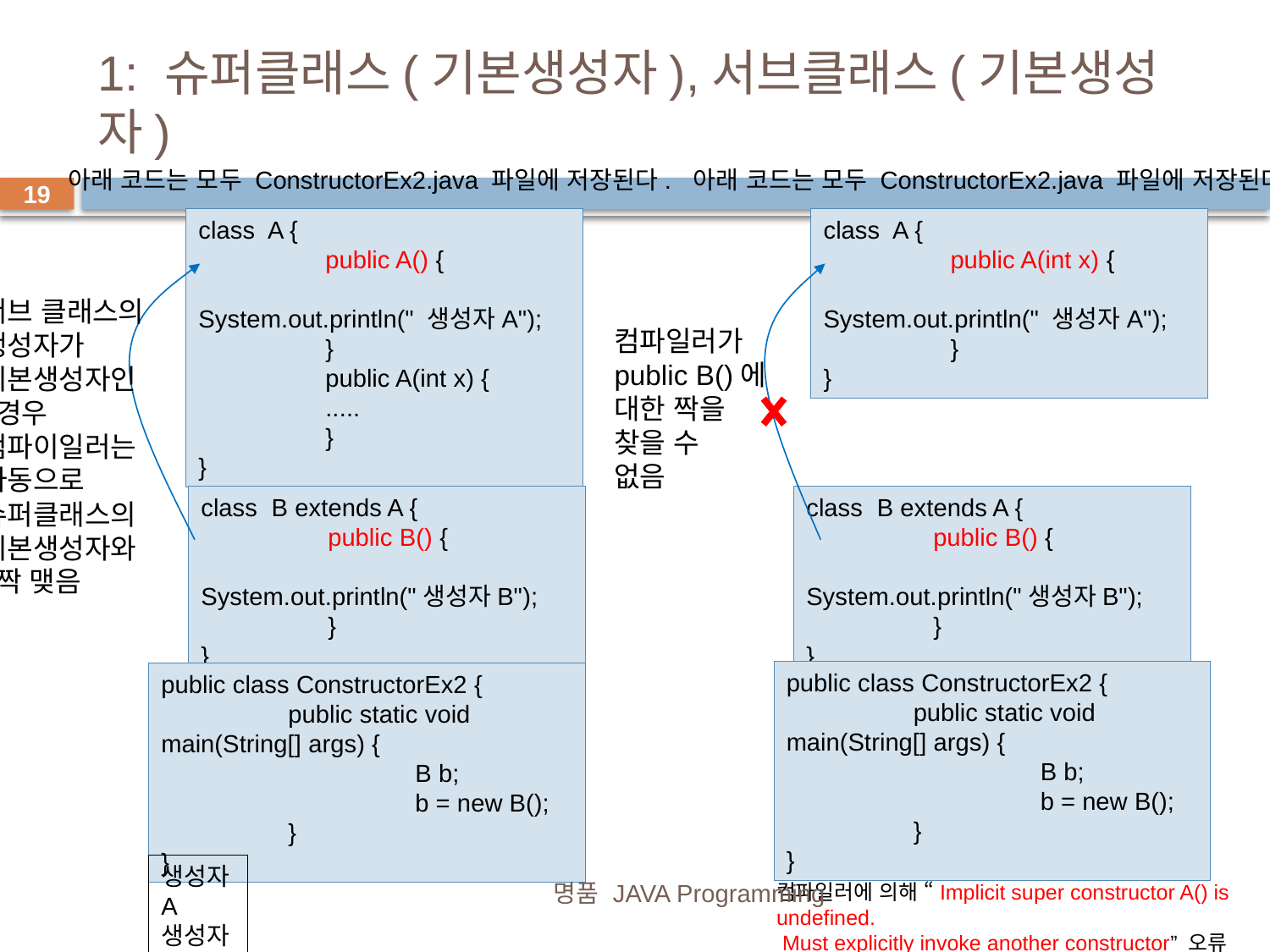

# 1: 슈퍼클래스(기본생성자),서브클래스(기본생성자)
아래 코드는 모두 ConstructorEx2.java 파일에 저장된다.
아래 코드는 모두 ConstructorEx2.java 파일에 저장된다.
19
class  A {
	public A() {
		System.out.println(" 생성자A");
	}
	public A(int x) {
	.....
	}
}
class  A {
	public A(int x) {
		System.out.println(" 생성자A");
	}
}

서브 클래스의
생성자가
기본생성자인
 경우
컴파이일러는
자동으로
슈퍼클래스의
기본생성자와
 짝 맺음
컴파일러가
public B()에
대한 짝을
찾을 수
없음

class  B extends A {
	public B() {
		System.out.println("생성자B");
	}
}
class  B extends A {
	public B() {
		System.out.println("생성자B");
	}
}
public class ConstructorEx2 {
	public static void main(String[] args) {
		B b;
		b = new B();
	}
}
public class ConstructorEx2 {
	public static void main(String[] args) {
		B b;
		b = new B();
	}
}
생성자A
생성자B
명품 JAVA Programming
컴파일러에 의해 “Implicit super constructor A() is undefined.
 Must explicitly invoke another constructor” 오류 메시지가 발생